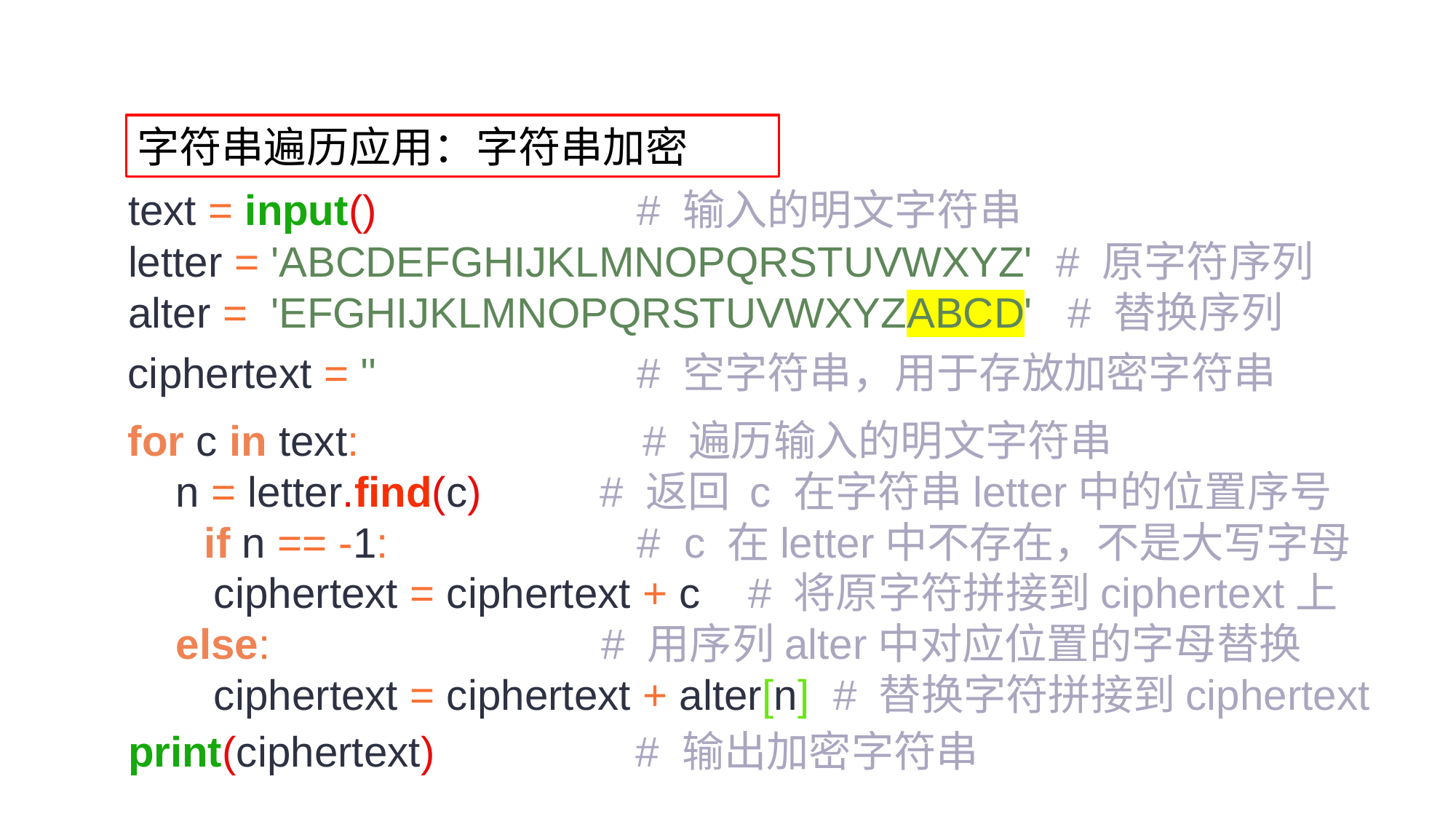

字符串遍历应用：字符串加密
text = input()                      # 输入的明文字符串
letter = 'ABCDEFGHIJKLMNOPQRSTUVWXYZ'  # 原字符序列
alter =  'EFGHIJKLMNOPQRSTUVWXYZABCD'   # 替换序列
ciphertext = ''                      # 空字符串，用于存放加密字符串
for c in text:                        # 遍历输入的明文字符串
    n = letter.find(c)          # 返回 c 在字符串letter中的位置序号
       if n == -1:                     #  c 在letter中不存在，不是大写字母
        ciphertext = ciphertext + c    # 将原字符拼接到ciphertext上
    else:                            # 用序列alter中对应位置的字母替换
        ciphertext = ciphertext + alter[n]  # 替换字符拼接到ciphertext
print(ciphertext)                 # 输出加密字符串